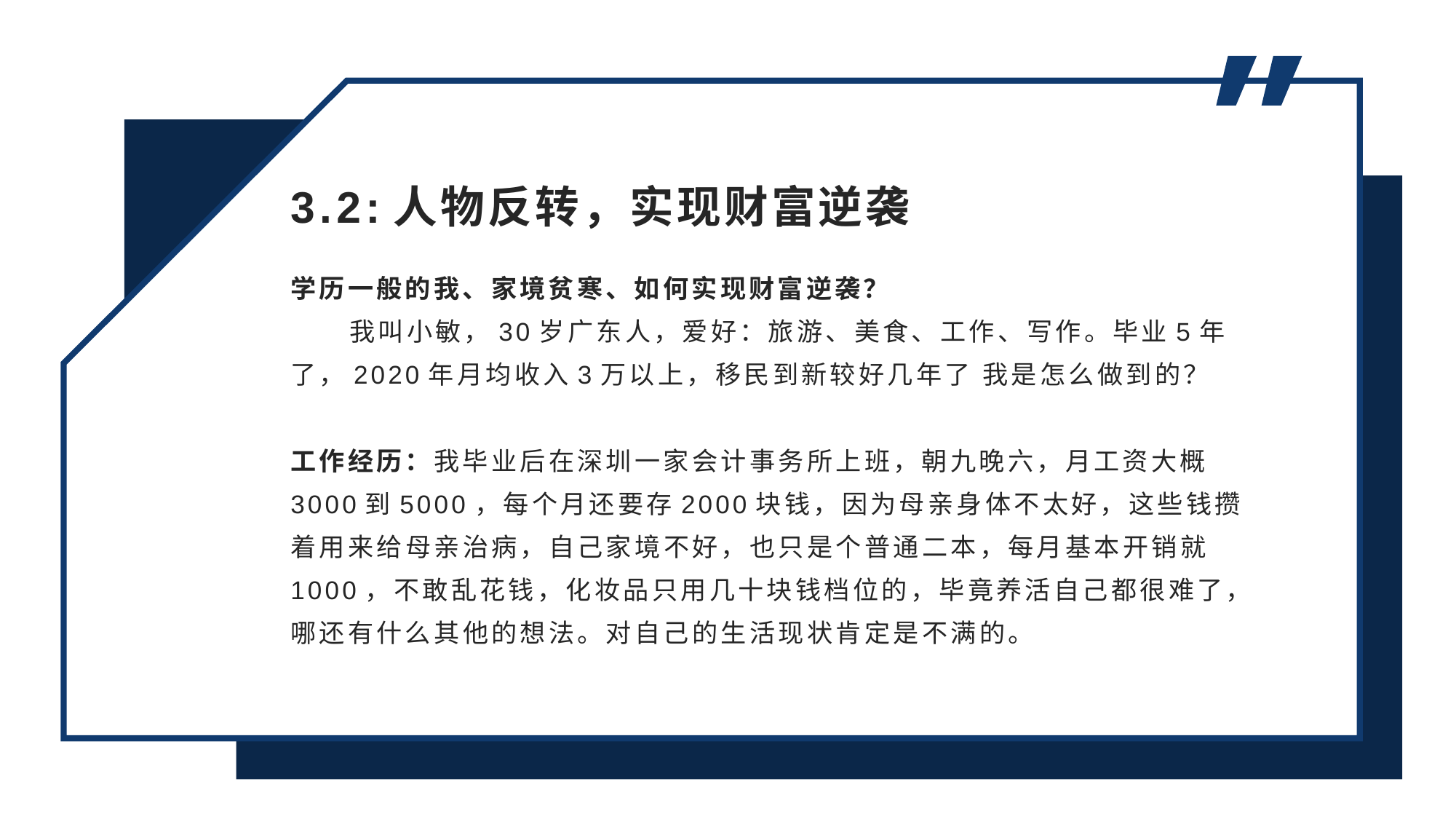

3.2:人物反转，实现财富逆袭

学历一般的我、家境贫寒、如何实现财富逆袭？
      我叫小敏，30岁广东人，爱好：旅游、美食、工作、写作。毕业5年了，2020年月均收入3万以上，移民到新较好几年了 我是怎么做到的？

工作经历：我毕业后在深圳一家会计事务所上班，朝九晚六，月工资大概3000到5000，每个月还要存2000块钱，因为母亲身体不太好，这些钱攒着用来给母亲治病，自己家境不好，也只是个普通二本，每月基本开销就1000，不敢乱花钱，化妆品只用几十块钱档位的，毕竟养活自己都很难了，哪还有什么其他的想法。对自己的生活现状肯定是不满的。